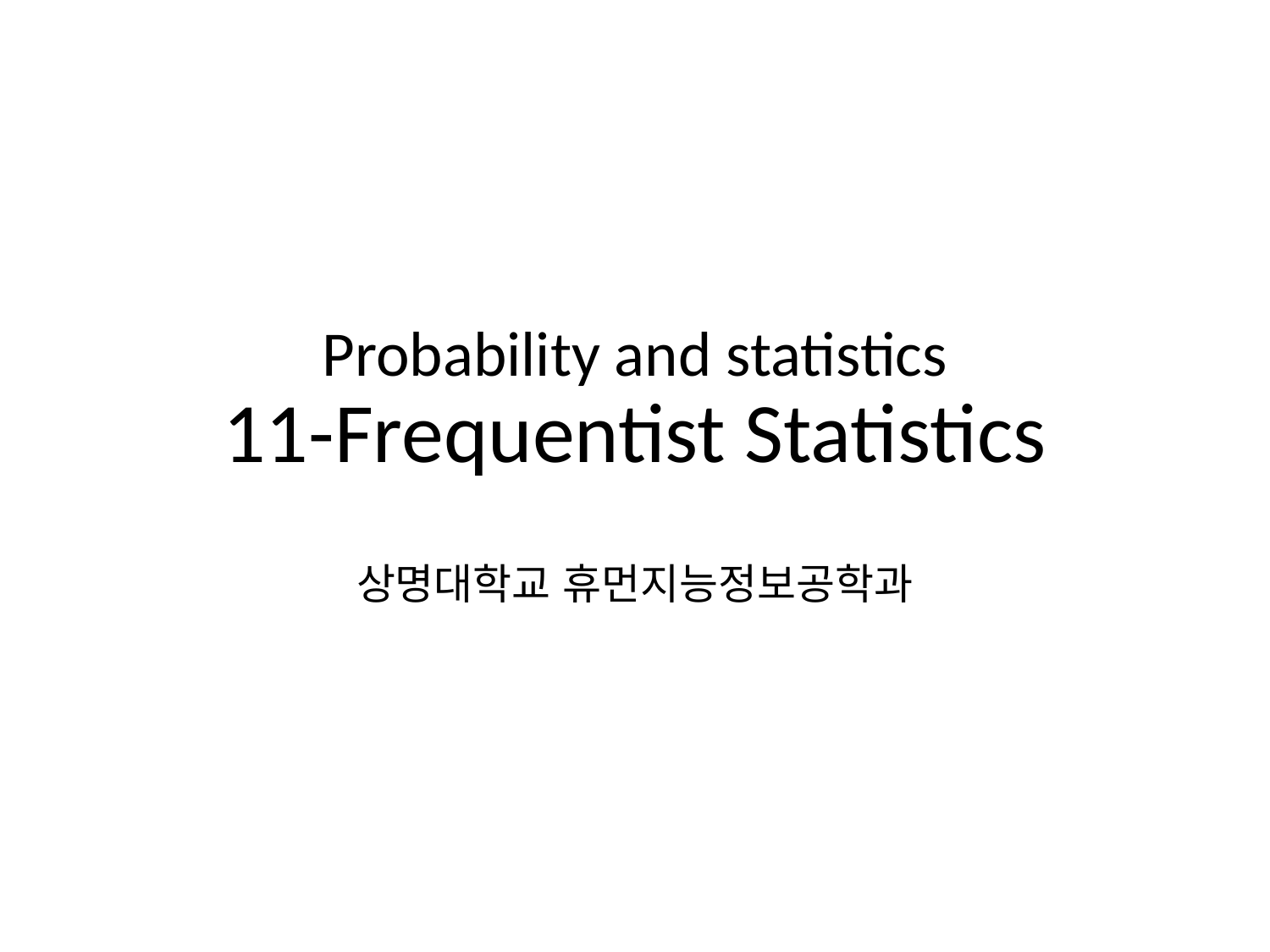

# Probability and statistics 11-Frequentist Statistics
상명대학교 휴먼지능정보공학과